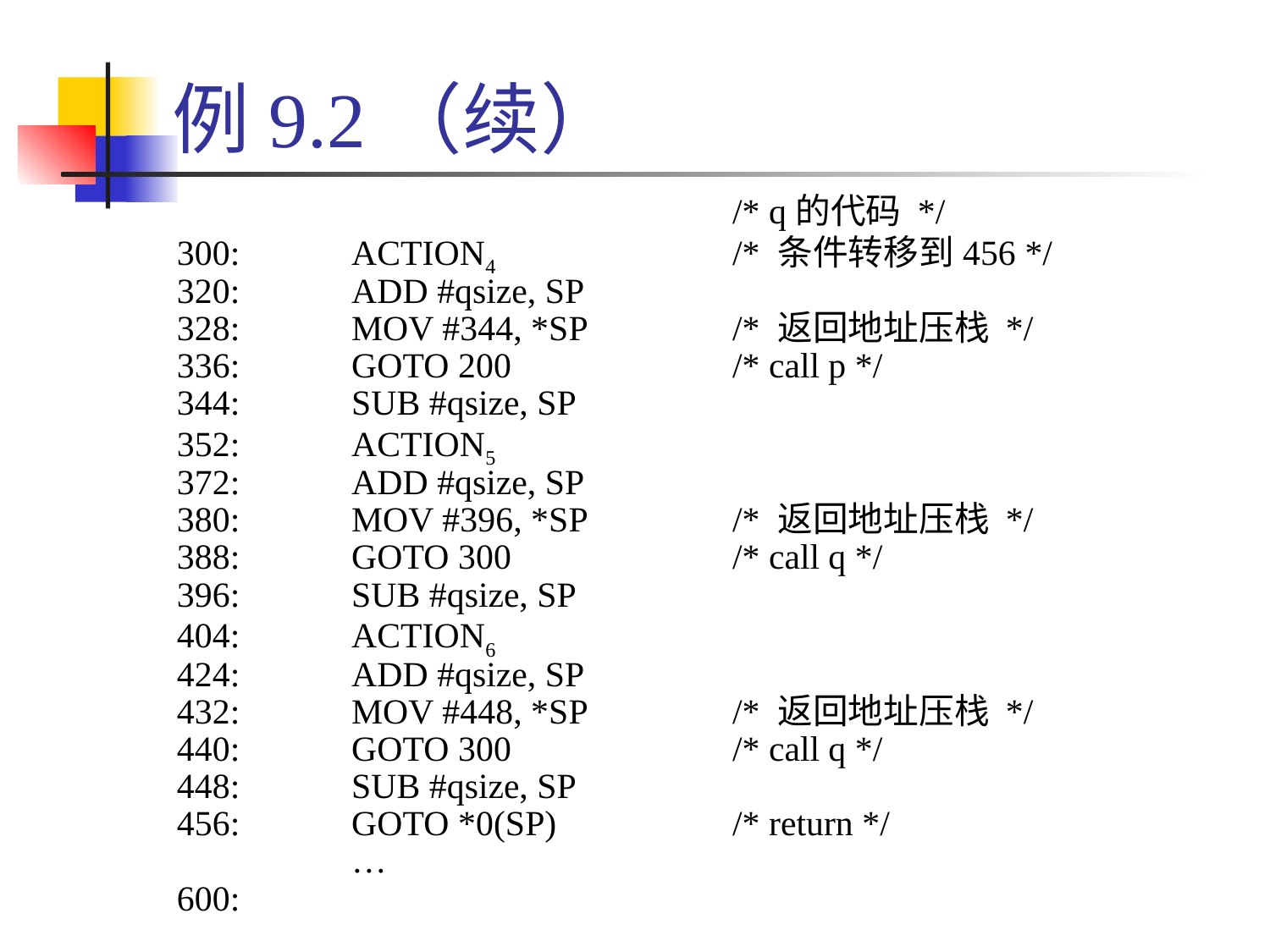

# 例9.2（续）
					/* q的代码 */
300:	ACTION4		/* 条件转移到456 */
320:	ADD #qsize, SP
328:	MOV #344, *SP	 	/* 返回地址压栈 */
336:	GOTO 200		/* call p */
344:	SUB #qsize, SP
352:	ACTION5
372:	ADD #qsize, SP
380:	MOV #396, *SP		/* 返回地址压栈 */
388:	GOTO 300		/* call q */
396:	SUB #qsize, SP
404:	ACTION6
424:	ADD #qsize, SP
432:	MOV #448, *SP		/* 返回地址压栈 */
440:	GOTO 300		/* call q */
448:	SUB #qsize, SP
456:	GOTO *0(SP)		/* return */
		…
600: